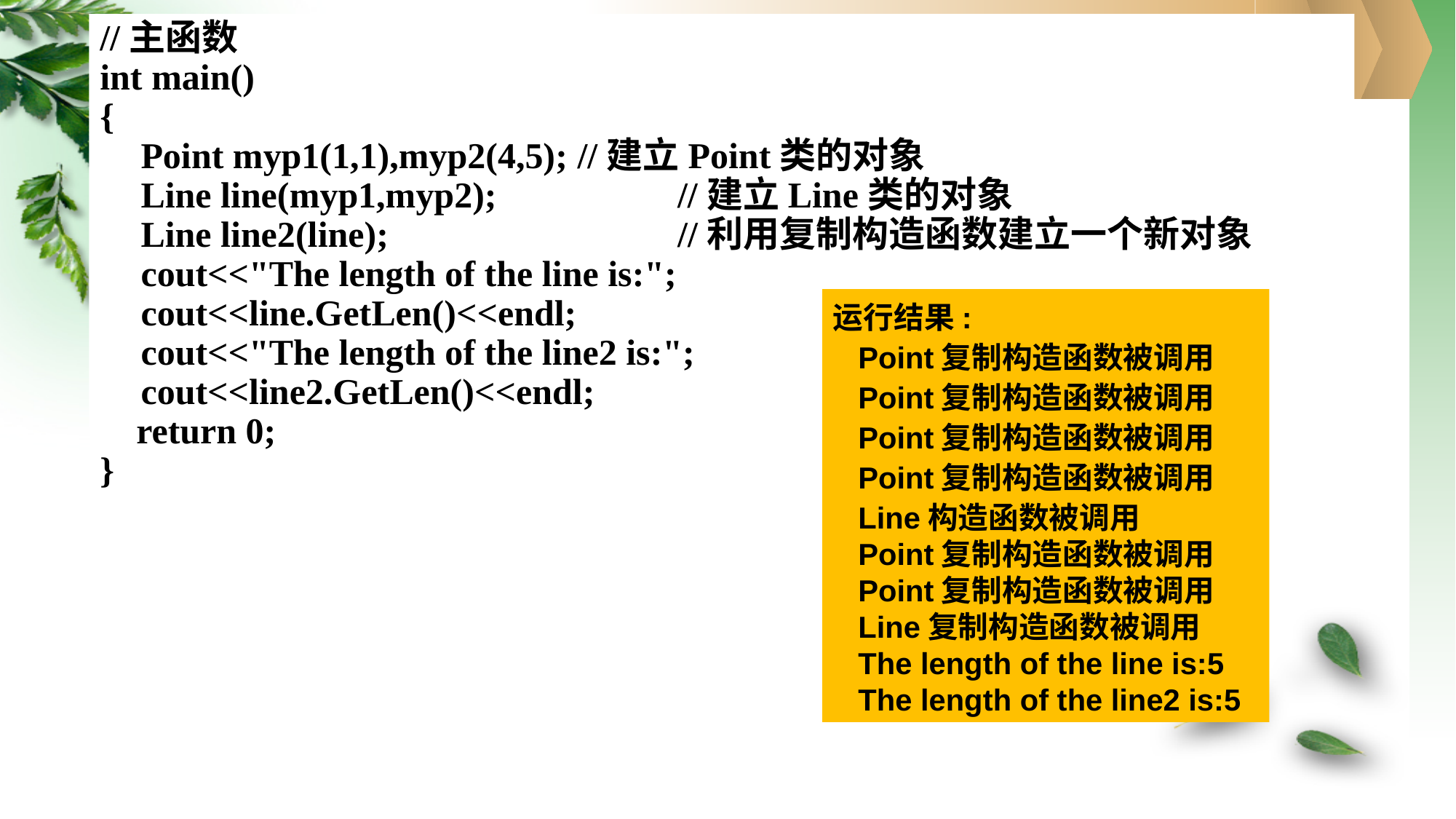

//主函数
int main()
{
	Point myp1(1,1),myp2(4,5);	//建立Point类的对象
	Line line(myp1,myp2);	           //建立Line类的对象
	Line line2(line);	                       //利用复制构造函数建立一个新对象
	cout<<"The length of the line is:";
	cout<<line.GetLen()<<endl;
	cout<<"The length of the line2 is:";
	cout<<line2.GetLen()<<endl;
    return 0;
}

运行结果:
   Point复制构造函数被调用
   Point复制构造函数被调用
   Point复制构造函数被调用
   Point复制构造函数被调用
   Line构造函数被调用
   Point复制构造函数被调用
   Point复制构造函数被调用
   Line复制构造函数被调用
   The length of the line is:5
   The length of the line2 is:5